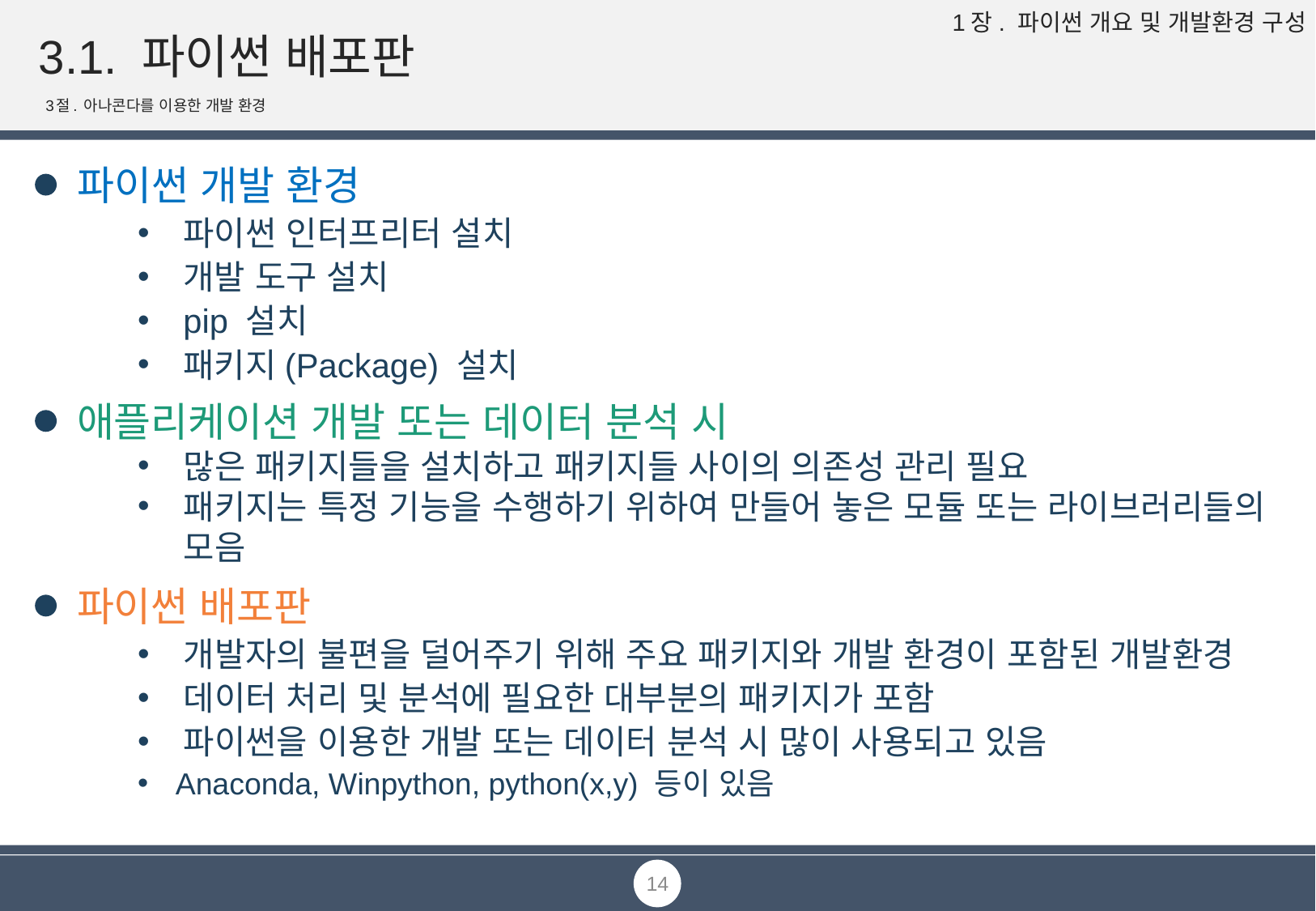

# 3.1. 파이썬 배포판
3절. 아나콘다를 이용한 개발 환경
파이썬 개발 환경
파이썬 인터프리터 설치
개발 도구 설치
pip 설치
패키지(Package) 설치

애플리케이션 개발 또는 데이터 분석 시
많은 패키지들을 설치하고 패키지들 사이의 의존성 관리 필요
패키지는 특정 기능을 수행하기 위하여 만들어 놓은 모듈 또는 라이브러리들의 모음

파이썬 배포판
개발자의 불편을 덜어주기 위해 주요 패키지와 개발 환경이 포함된 개발환경
데이터 처리 및 분석에 필요한 대부분의 패키지가 포함
파이썬을 이용한 개발 또는 데이터 분석 시 많이 사용되고 있음
Anaconda, Winpython, python(x,y) 등이 있음

14